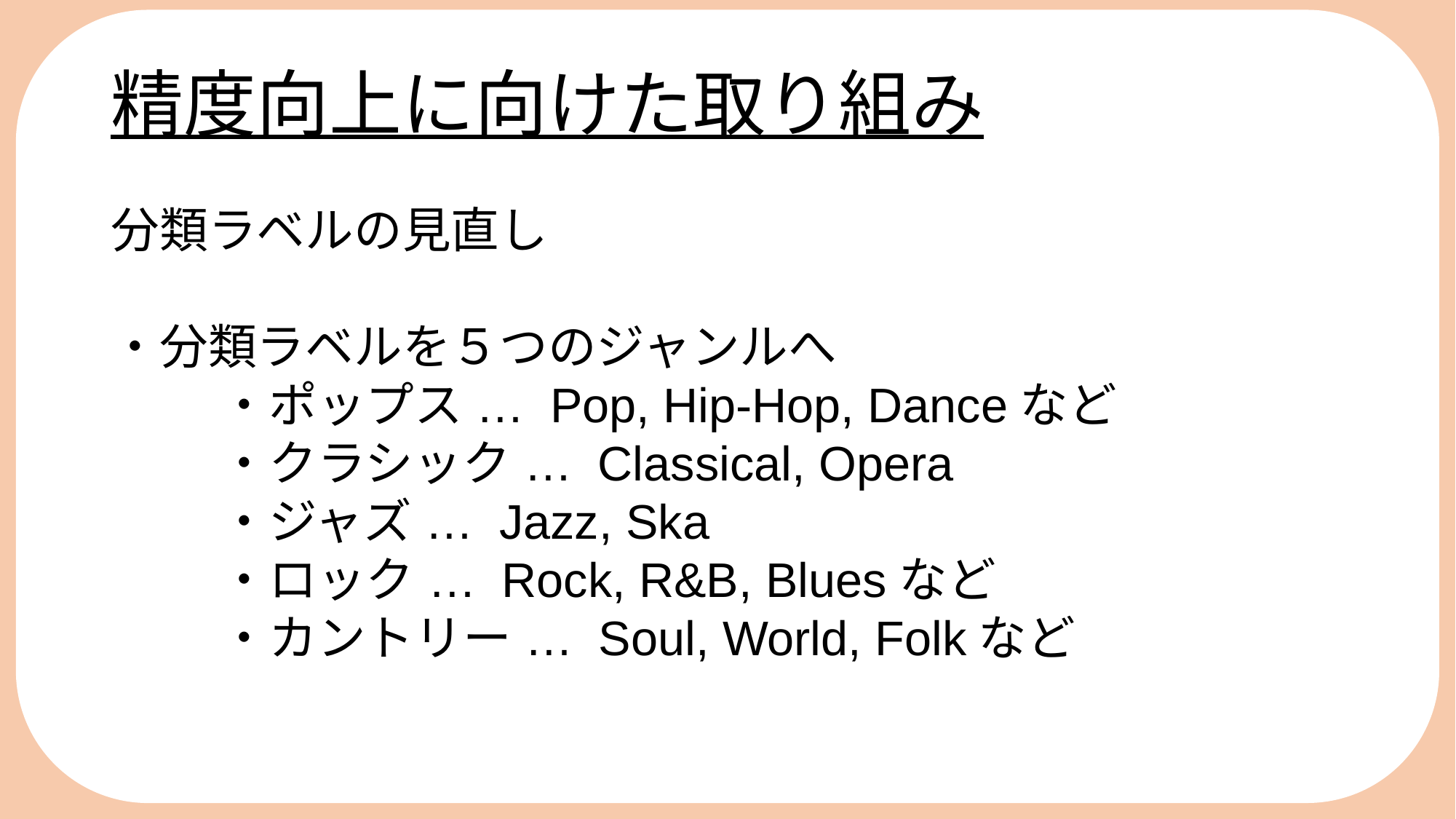

とｋ三日目
精度向上に向けた取り組み

分類ラベルの見直し

・分類ラベルを５つのジャンルへ
	・ポップス … Pop, Hip-Hop, Danceなど
	・クラシック … Classical, Opera
	・ジャズ … Jazz, Ska
	・ロック … Rock, R&B, Bluesなど
	・カントリー … Soul, World, Folkなど